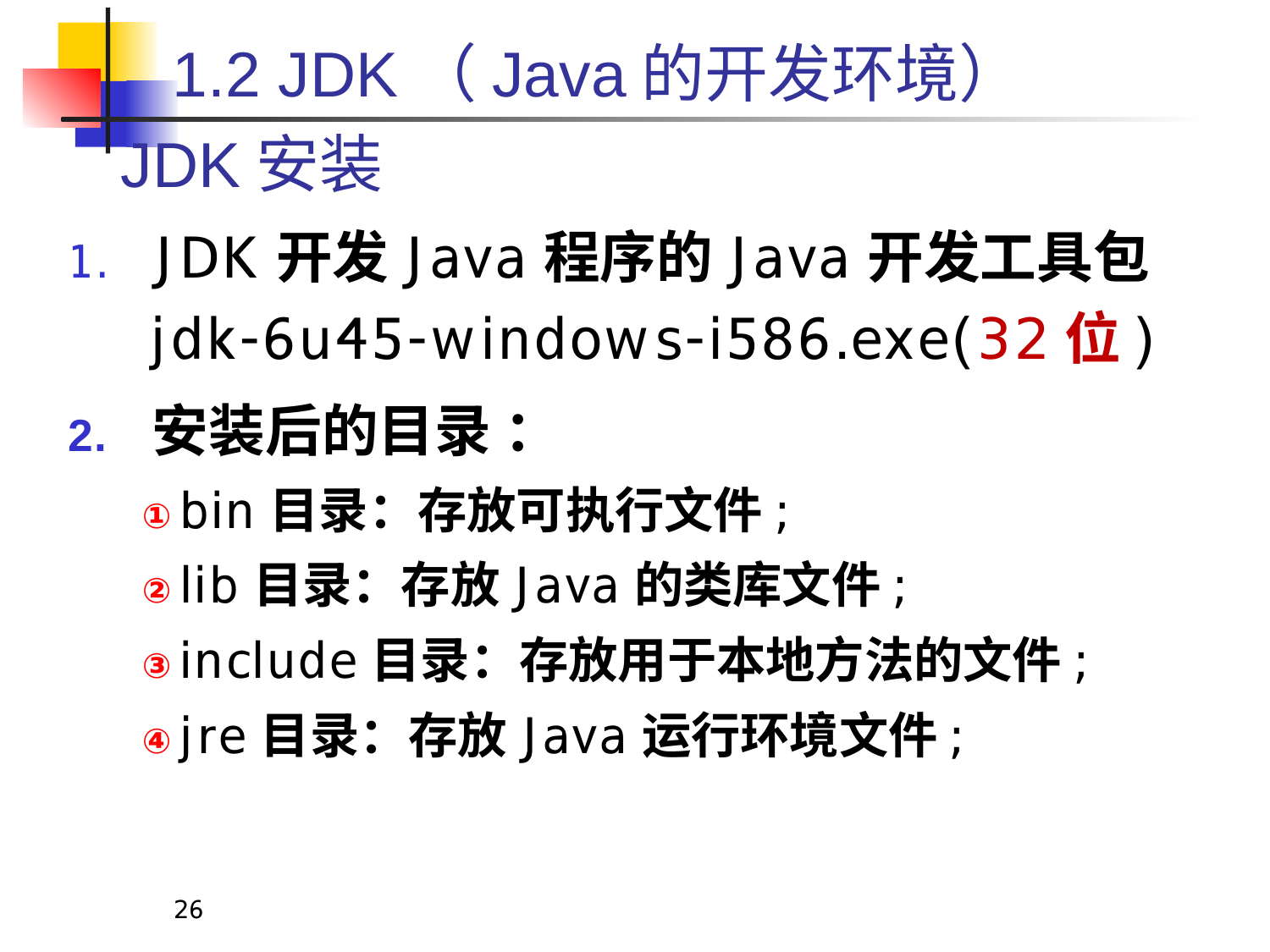

# 1.2 JDK（Java的开发环境）
JDK安装
JDK开发Java程序的Java开发工具包  jdk-6u45-windows-i586.exe(32位)
安装后的目录 ：
bin目录：存放可执行文件;
lib目录：存放Java的类库文件;
include目录：存放用于本地方法的文件;
jre目录：存放Java运行环境文件;
26